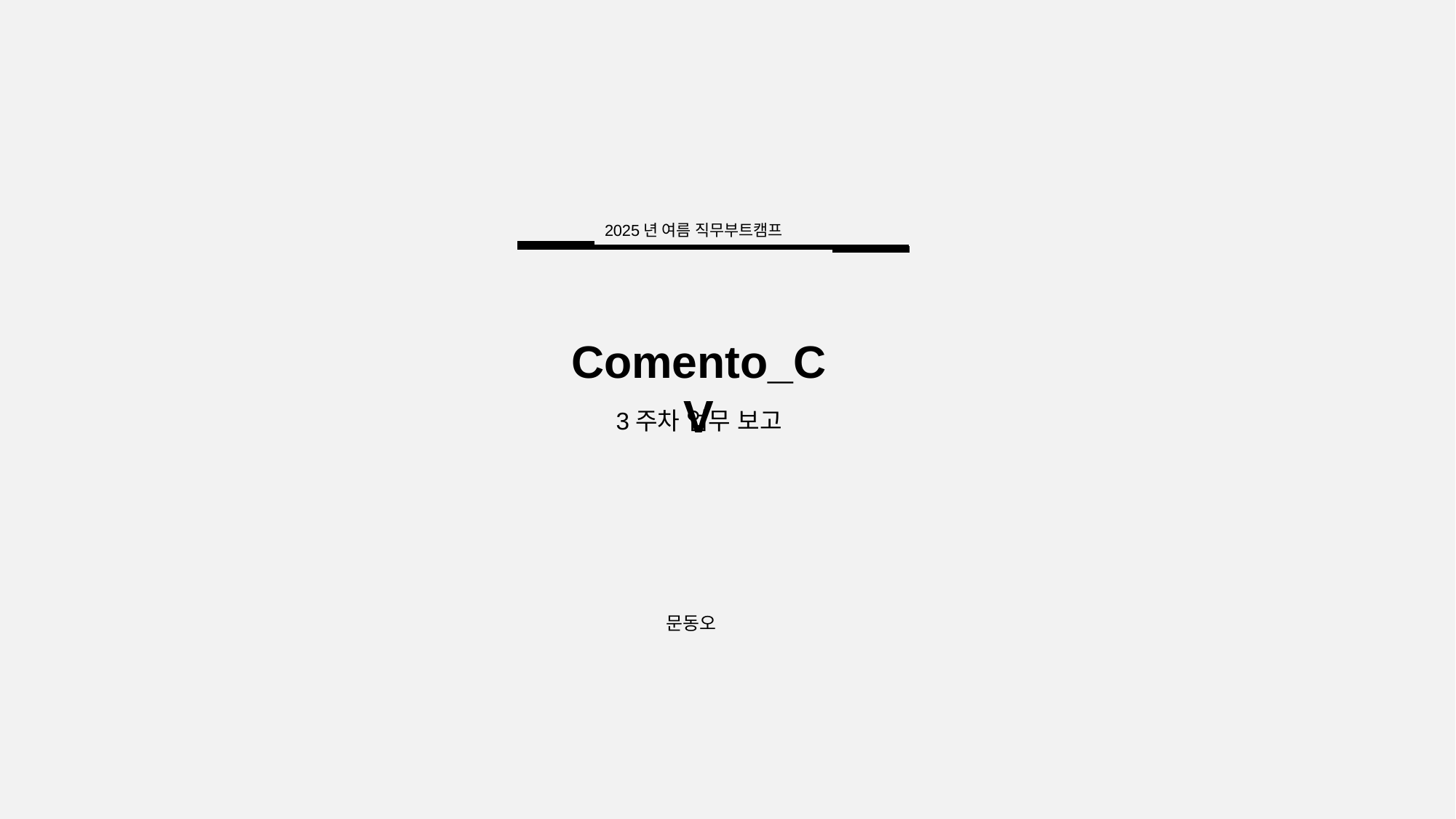

2025년 여름 직무부트캠프

Comento_CV
3주차 업무 보고
문동오